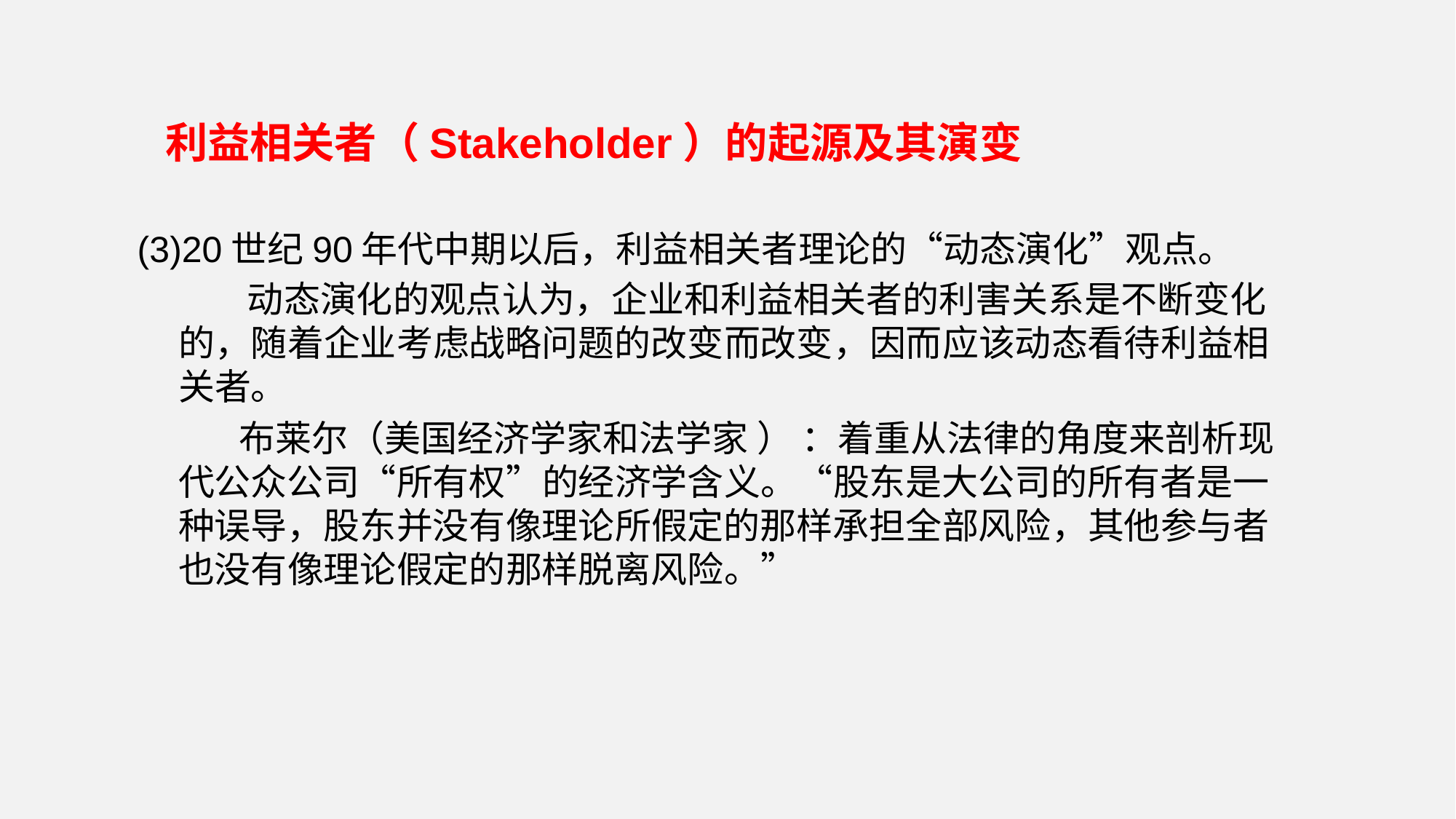

利益相关者（Stakeholder）的起源及其演变
(3)20世纪90年代中期以后，利益相关者理论的“动态演化”观点。
　         动态演化的观点认为，企业和利益相关者的利害关系是不断变化的，随着企业考虑战略问题的改变而改变，因而应该动态看待利益相关者。
　        布莱尔（美国经济学家和法学家 ） ：着重从法律的角度来剖析现代公众公司“所有权”的经济学含义。“股东是大公司的所有者是一种误导，股东并没有像理论所假定的那样承担全部风险，其他参与者也没有像理论假定的那样脱离风险。”